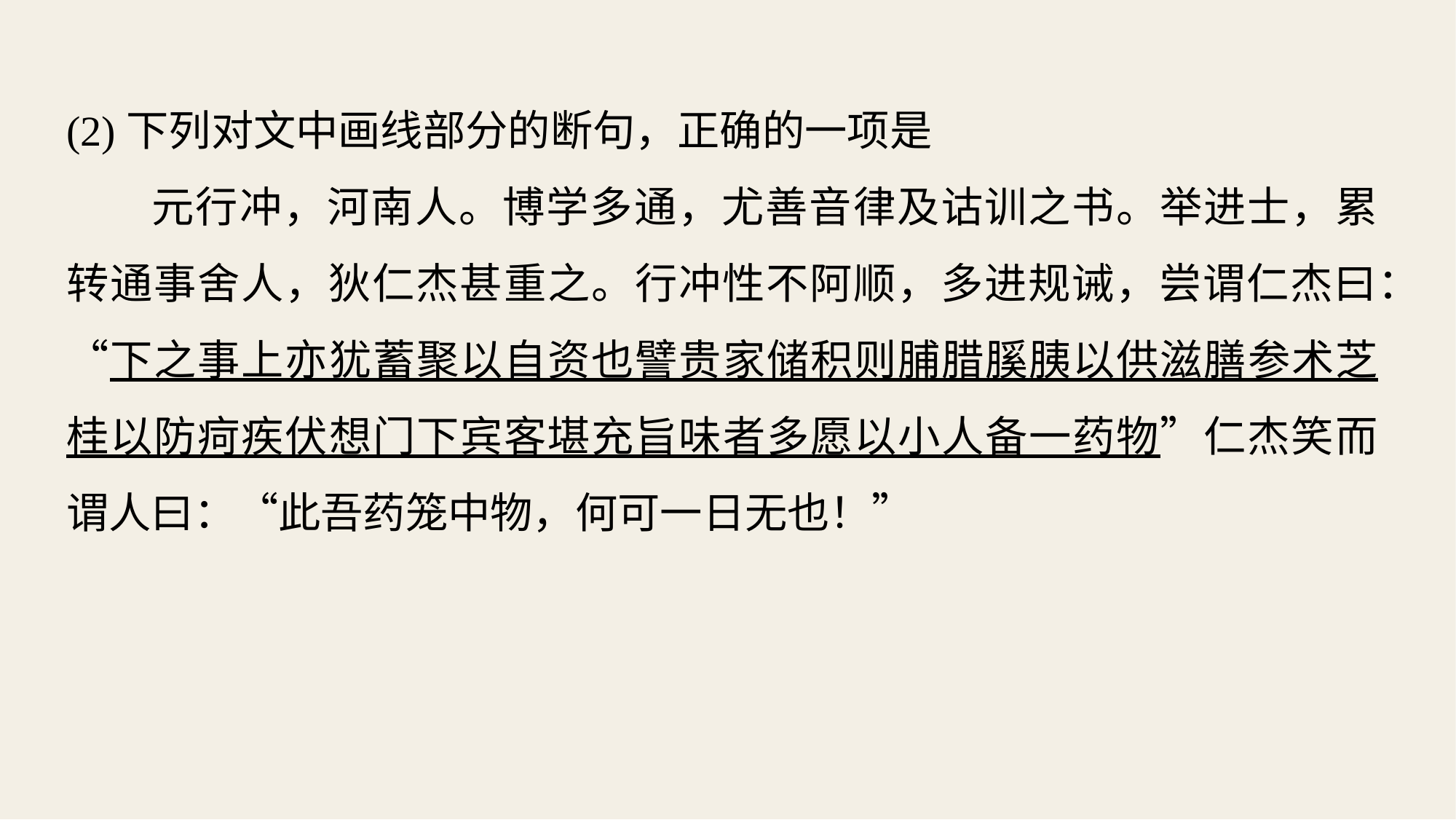

(2)下列对文中画线部分的断句，正确的一项是
元行冲，河南人。博学多通，尤善音律及诂训之书。举进士，累转通事舍人，狄仁杰甚重之。行冲性不阿顺，多进规诫，尝谓仁杰曰：“下之事上亦犹蓄聚以自资也譬贵家储积则脯腊膎胰以供滋膳参术芝桂以防疴疾伏想门下宾客堪充旨味者多愿以小人备一药物”仁杰笑而谓人曰：“此吾药笼中物，何可一日无也！”